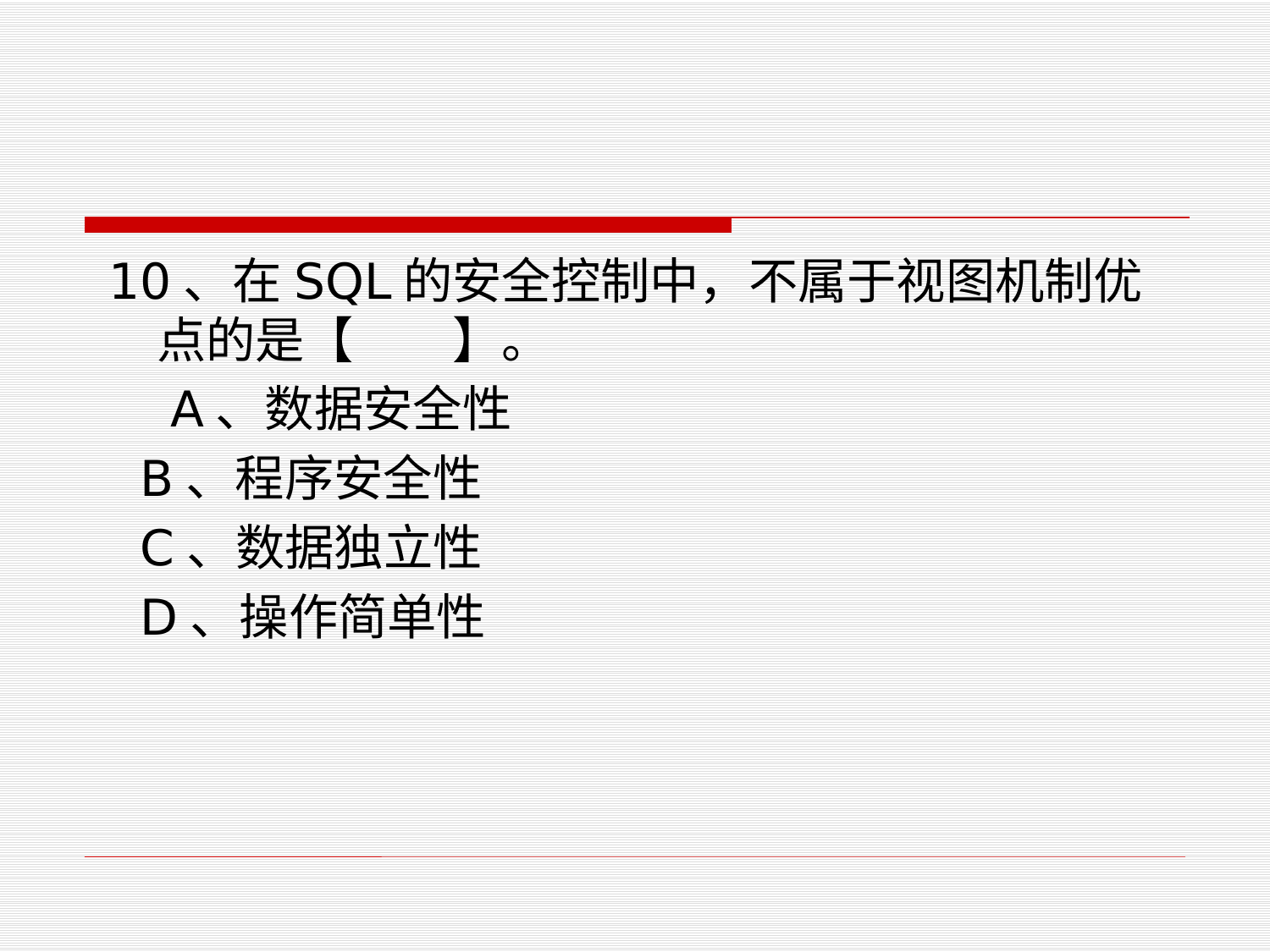

#
10、在SQL的安全控制中，不属于视图机制优点的是【　　】。
　A、数据安全性
  B、程序安全性
  C、数据独立性
  D、操作简单性